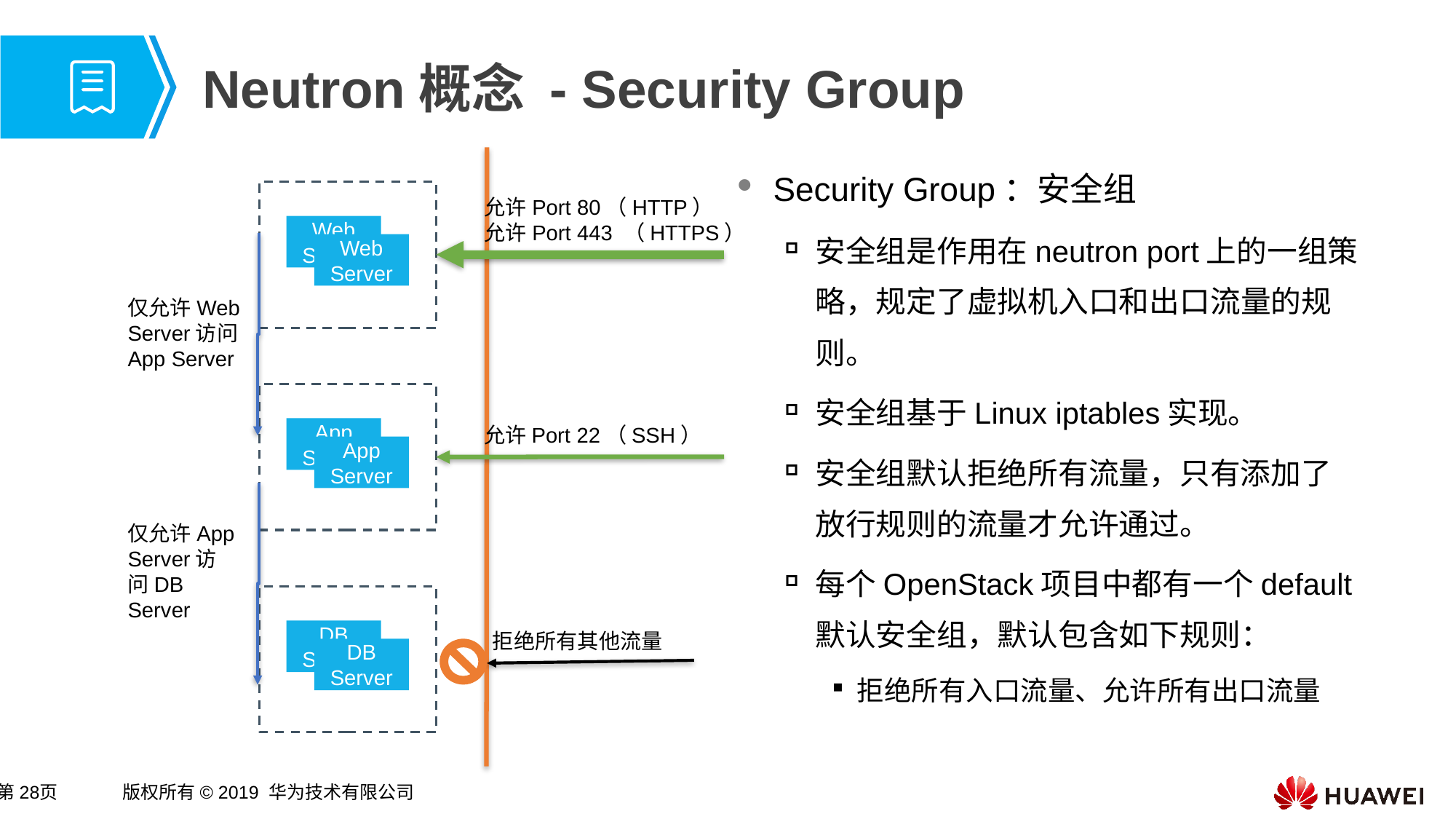

# Neutron概念 - Security Group
Security Group：安全组
安全组是作用在neutron port上的一组策略，规定了虚拟机入口和出口流量的规则。
安全组基于Linux iptables实现。
安全组默认拒绝所有流量，只有添加了放行规则的流量才允许通过。
每个OpenStack项目中都有一个default默认安全组，默认包含如下规则：
拒绝所有入口流量、允许所有出口流量

允许Port 80（HTTP）
允许Port 443 （HTTPS）
Web Server
Web Server
仅允许Web Server访问App Server

允许Port 22（SSH）
App
Server
App
Server
仅允许App Server访问DB Server

DB
Server
DB
Server
拒绝所有其他流量